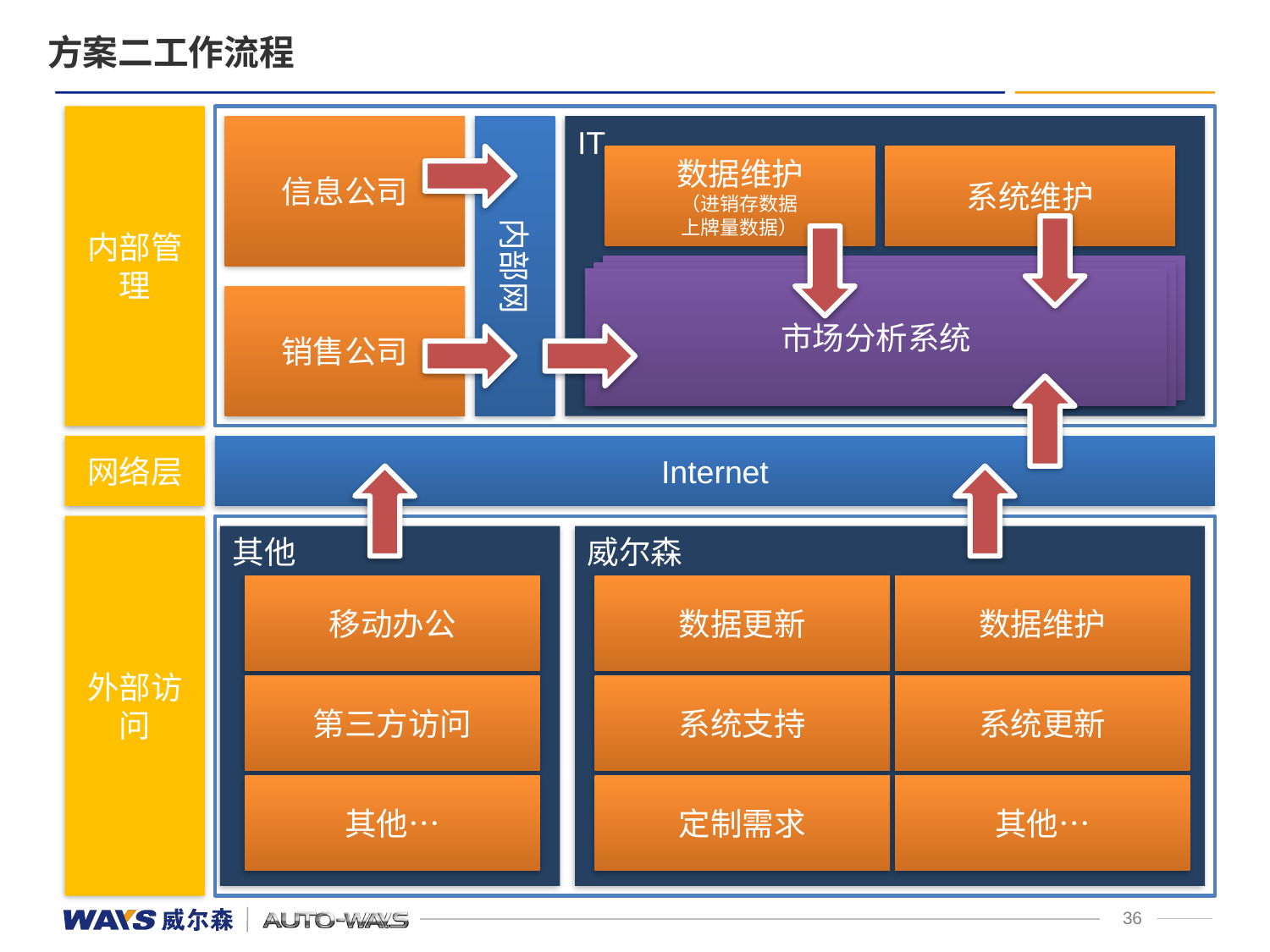

方案二工作流程
内部管理

信息公司
内部网
IT

数据维护
（进销存数据
上牌量数据）
系统维护

市场分析系统
市场分析系统
市场分析系统
销售公司

网络层
Internet

外部访问

其他
威尔森
移动办公
数据更新
数据维护
第三方访问
系统支持
系统更新
其他…
定制需求
其他…